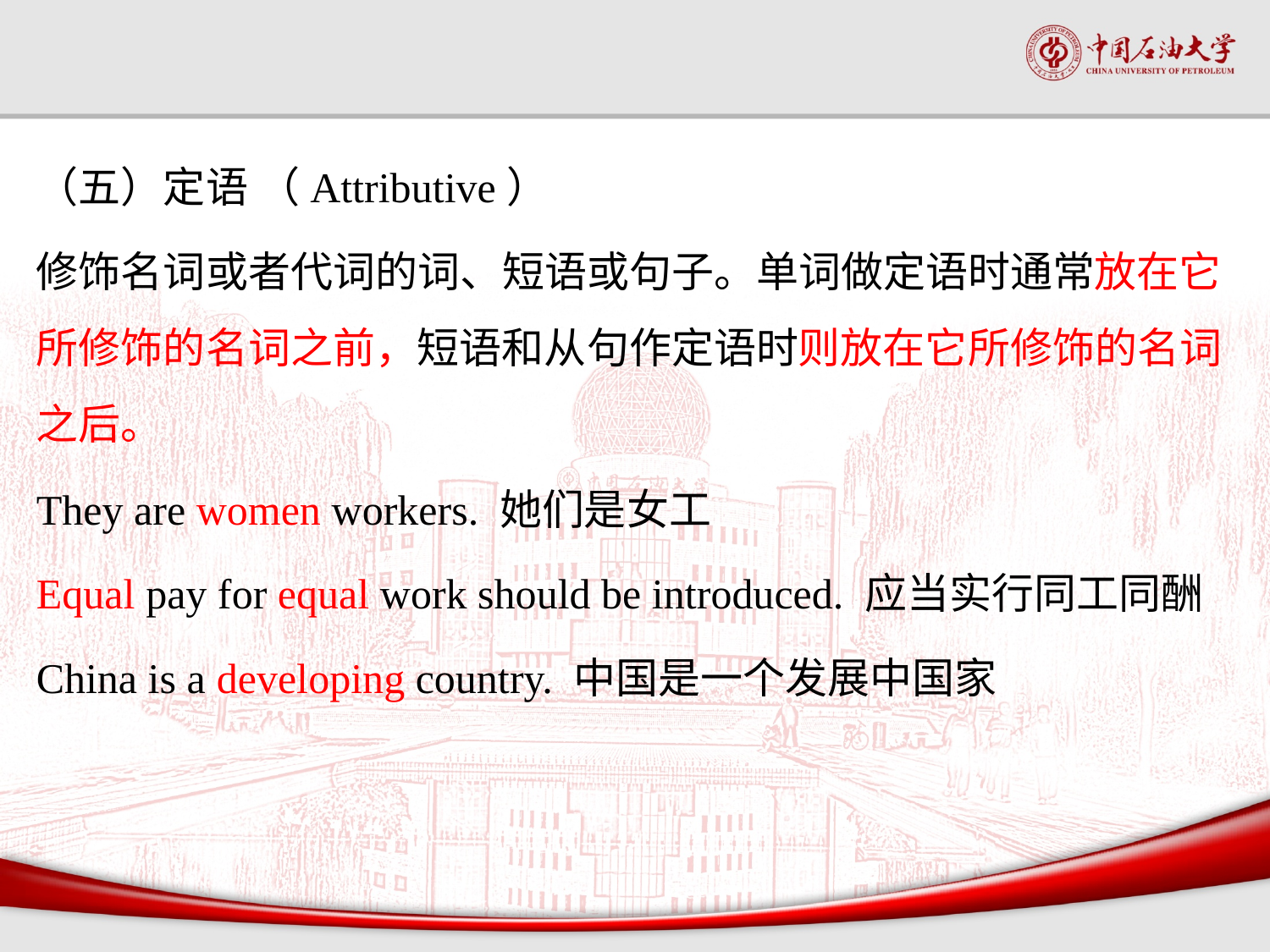

#
（五）定语 （Attributive）
修饰名词或者代词的词、短语或句子。单词做定语时通常放在它所修饰的名词之前，短语和从句作定语时则放在它所修饰的名词之后。
They are women workers. 她们是女工
Equal pay for equal work should be introduced. 应当实行同工同酬
China is a developing country. 中国是一个发展中国家